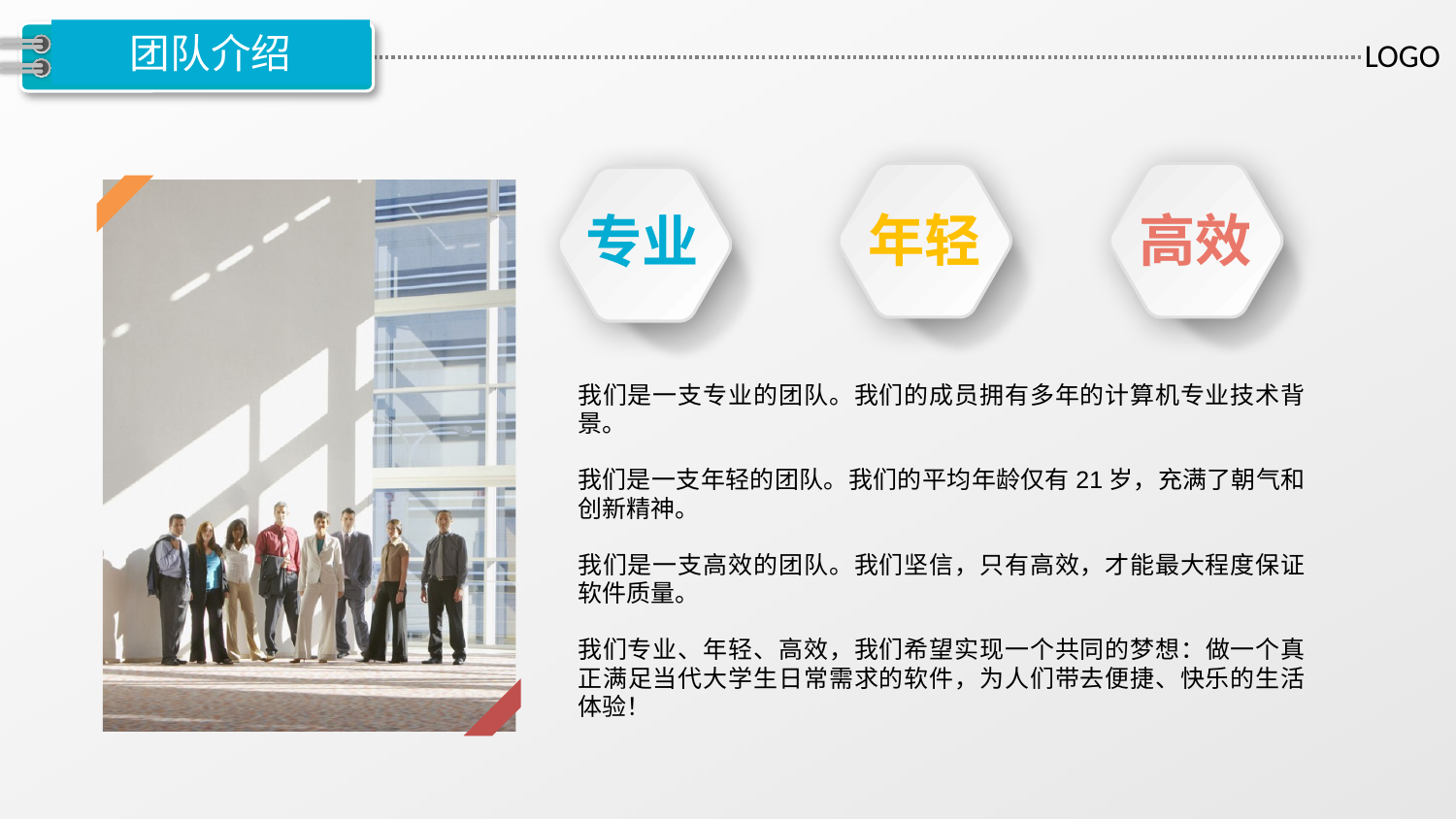

# 团队介绍

年轻
高效
专业
我们是一支专业的团队。我们的成员拥有多年的计算机专业技术背景。

我们是一支年轻的团队。我们的平均年龄仅有21岁，充满了朝气和创新精神。

我们是一支高效的团队。我们坚信，只有高效，才能最大程度保证软件质量。

我们专业、年轻、高效，我们希望实现一个共同的梦想：做一个真正满足当代大学生日常需求的软件，为人们带去便捷、快乐的生活体验！